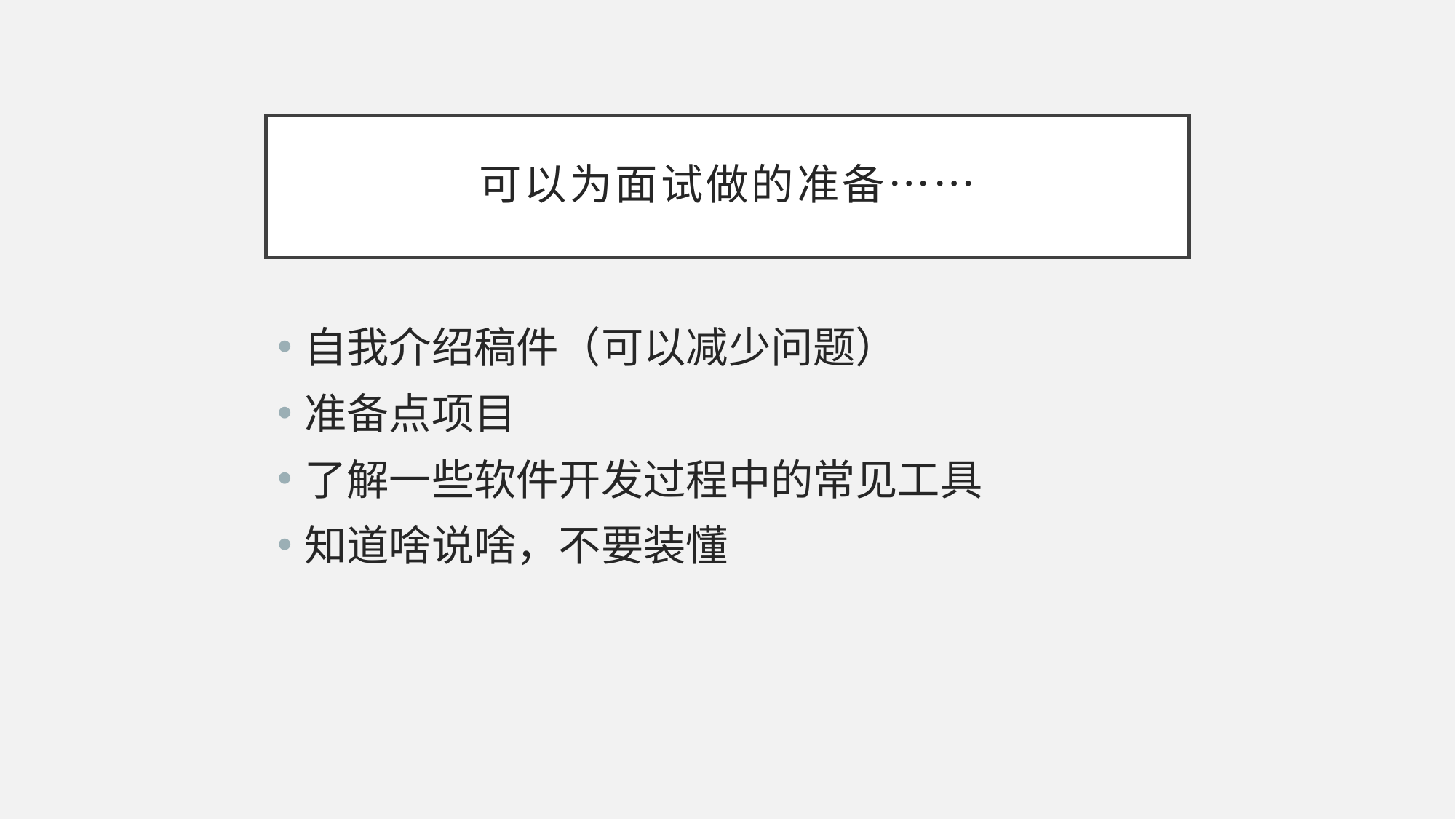

# 可以为面试做的准备……
自我介绍稿件（可以减少问题）
准备点项目
了解一些软件开发过程中的常见工具
知道啥说啥，不要装懂